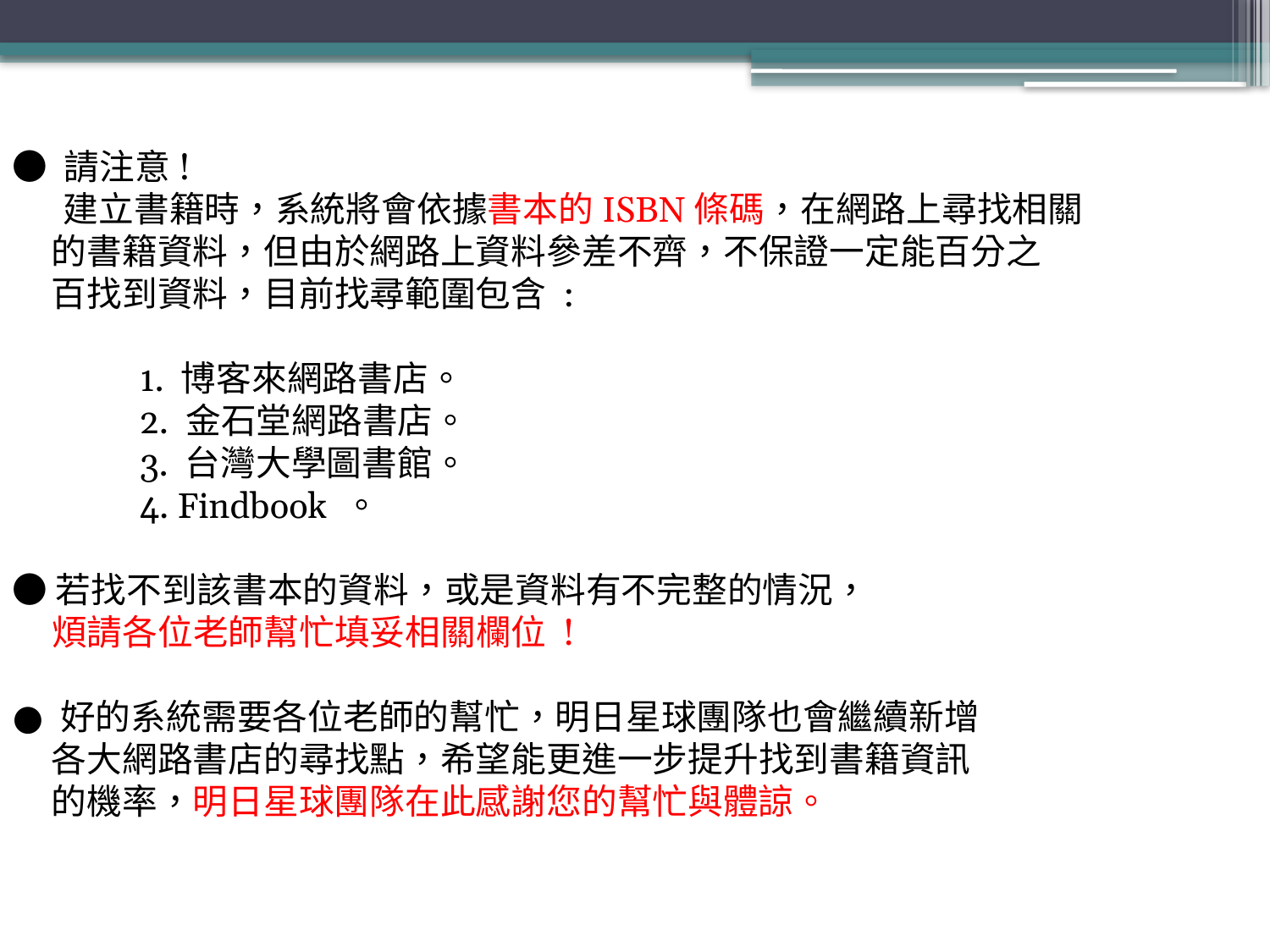

# ● 請注意! 建立書籍時，系統將會依據書本的ISBN條碼，在網路上尋找相關 的書籍資料，但由於網路上資料參差不齊，不保證一定能百分之 百找到資料，目前找尋範圍包含 : 1. 博客來網路書店。 2. 金石堂網路書店。 3. 台灣大學圖書館。 4. Findbook 。 ● 若找不到該書本的資料，或是資料有不完整的情況， 煩請各位老師幫忙填妥相關欄位 ! ● 好的系統需要各位老師的幫忙，明日星球團隊也會繼續新增 各大網路書店的尋找點，希望能更進一步提升找到書籍資訊 的機率，明日星球團隊在此感謝您的幫忙與體諒。